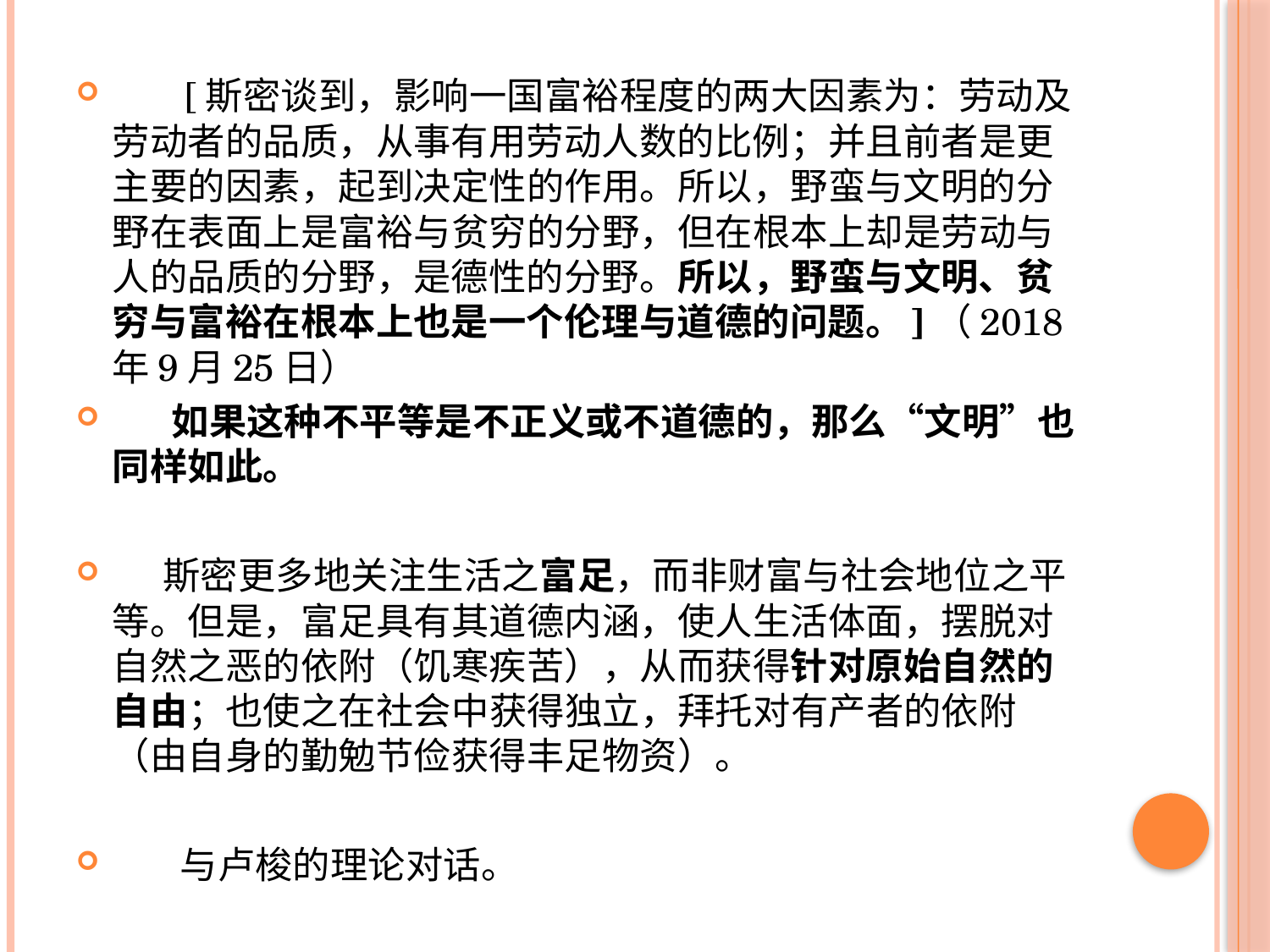

#
       [斯密谈到，影响一国富裕程度的两大因素为：劳动及劳动者的品质，从事有用劳动人数的比例；并且前者是更主要的因素，起到决定性的作用。所以，野蛮与文明的分野在表面上是富裕与贫穷的分野，但在根本上却是劳动与人的品质的分野，是德性的分野。所以，野蛮与文明、贫穷与富裕在根本上也是一个伦理与道德的问题。]（2018年9月25日）
      如果这种不平等是不正义或不道德的，那么“文明”也同样如此。

     斯密更多地关注生活之富足，而非财富与社会地位之平等。但是，富足具有其道德内涵，使人生活体面，摆脱对自然之恶的依附（饥寒疾苦），从而获得针对原始自然的自由；也使之在社会中获得独立，拜托对有产者的依附（由自身的勤勉节俭获得丰足物资）。

       与卢梭的理论对话。